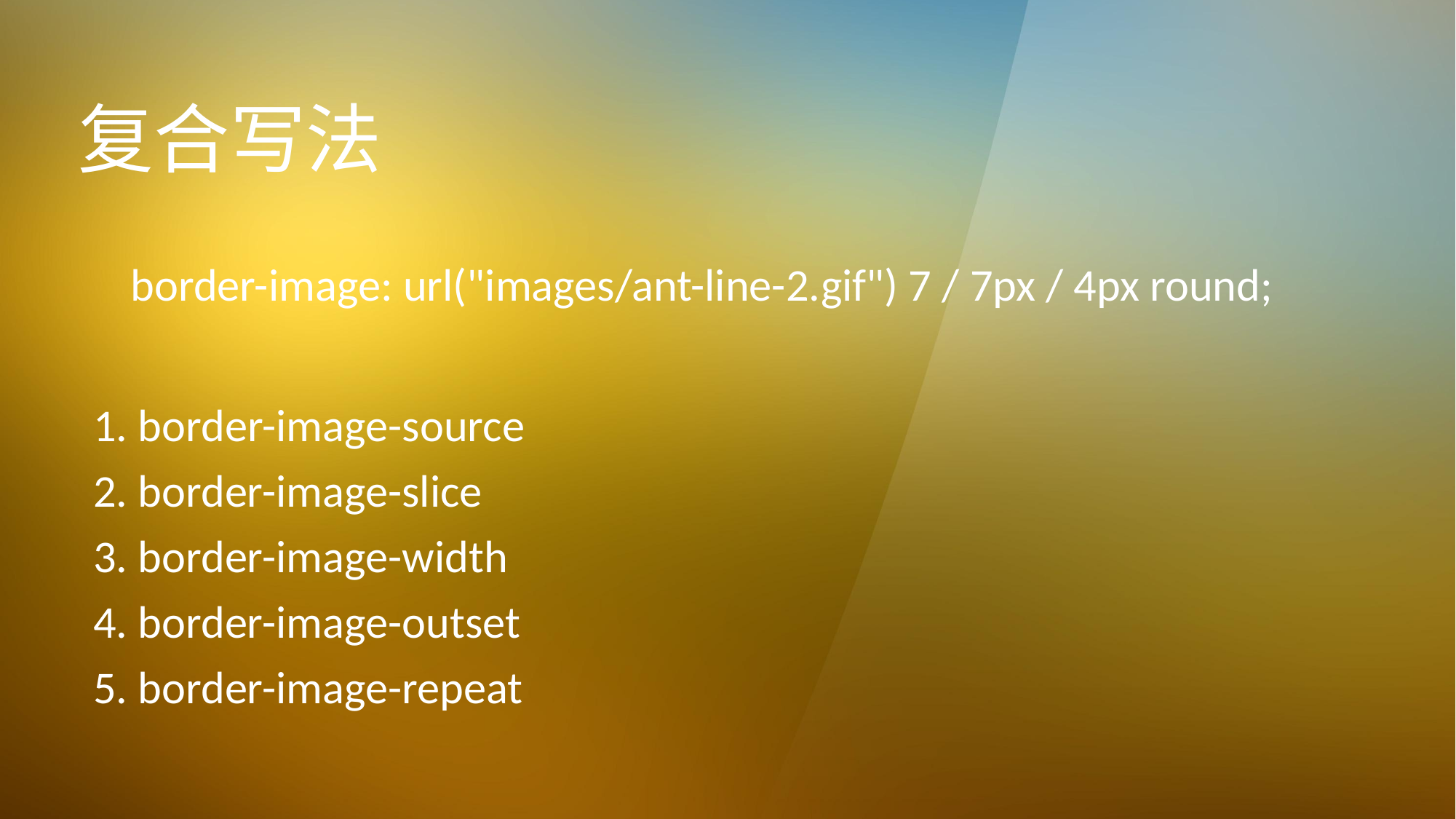

复合写法
border-image: url("images/ant-line-2.gif") 7 / 7px / 4px round;
1. border-image-source
2. border-image-slice
3. border-image-width
4. border-image-outset
5. border-image-repeat